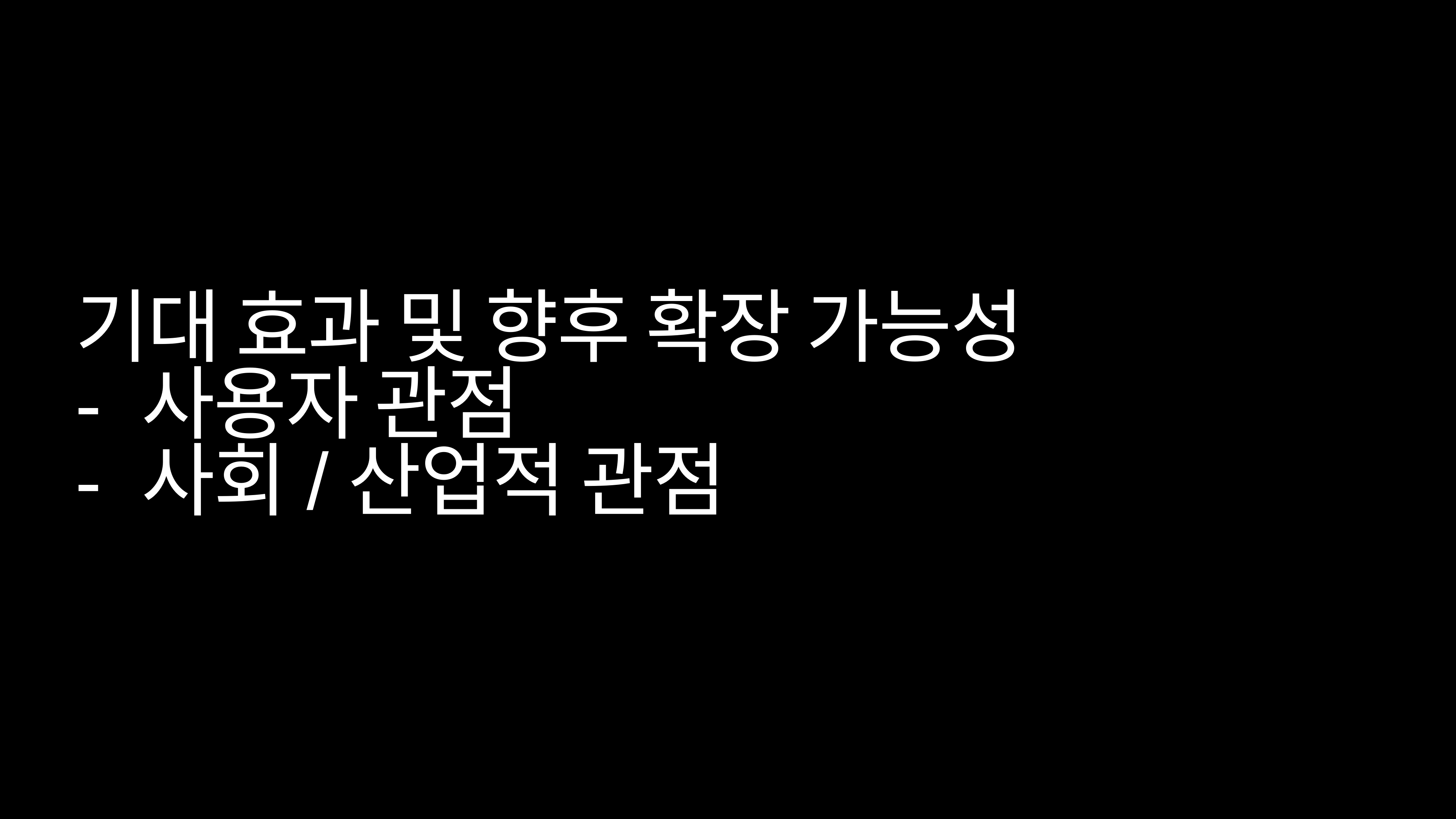

# 기대 효과 및 향후 확장 가능성
- 사용자 관점
- 사회/산업적 관점